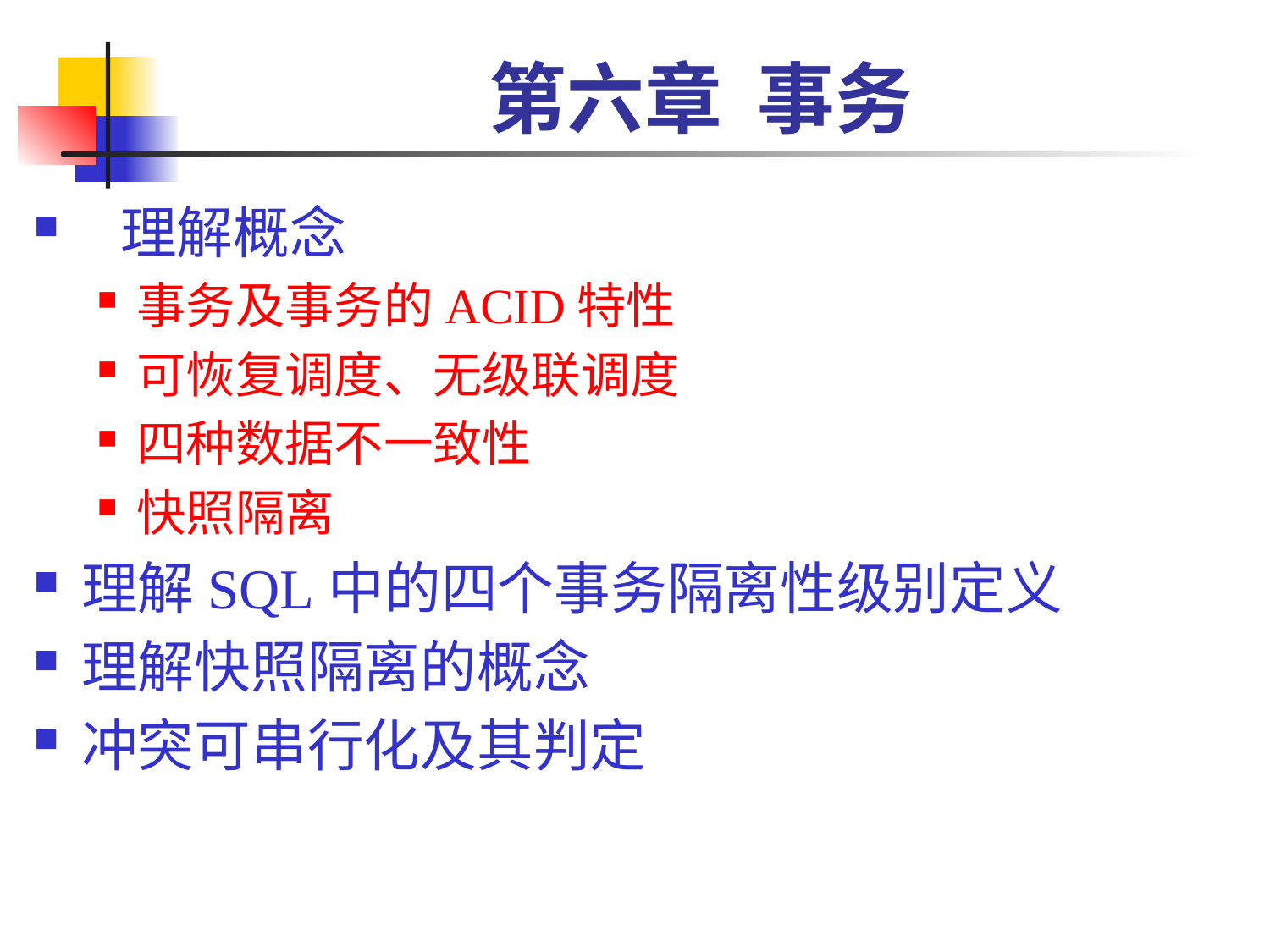

# 第六章  事务
  理解概念
事务及事务的ACID特性
可恢复调度、无级联调度
四种数据不一致性
快照隔离
理解SQL中的四个事务隔离性级别定义
理解快照隔离的概念
冲突可串行化及其判定